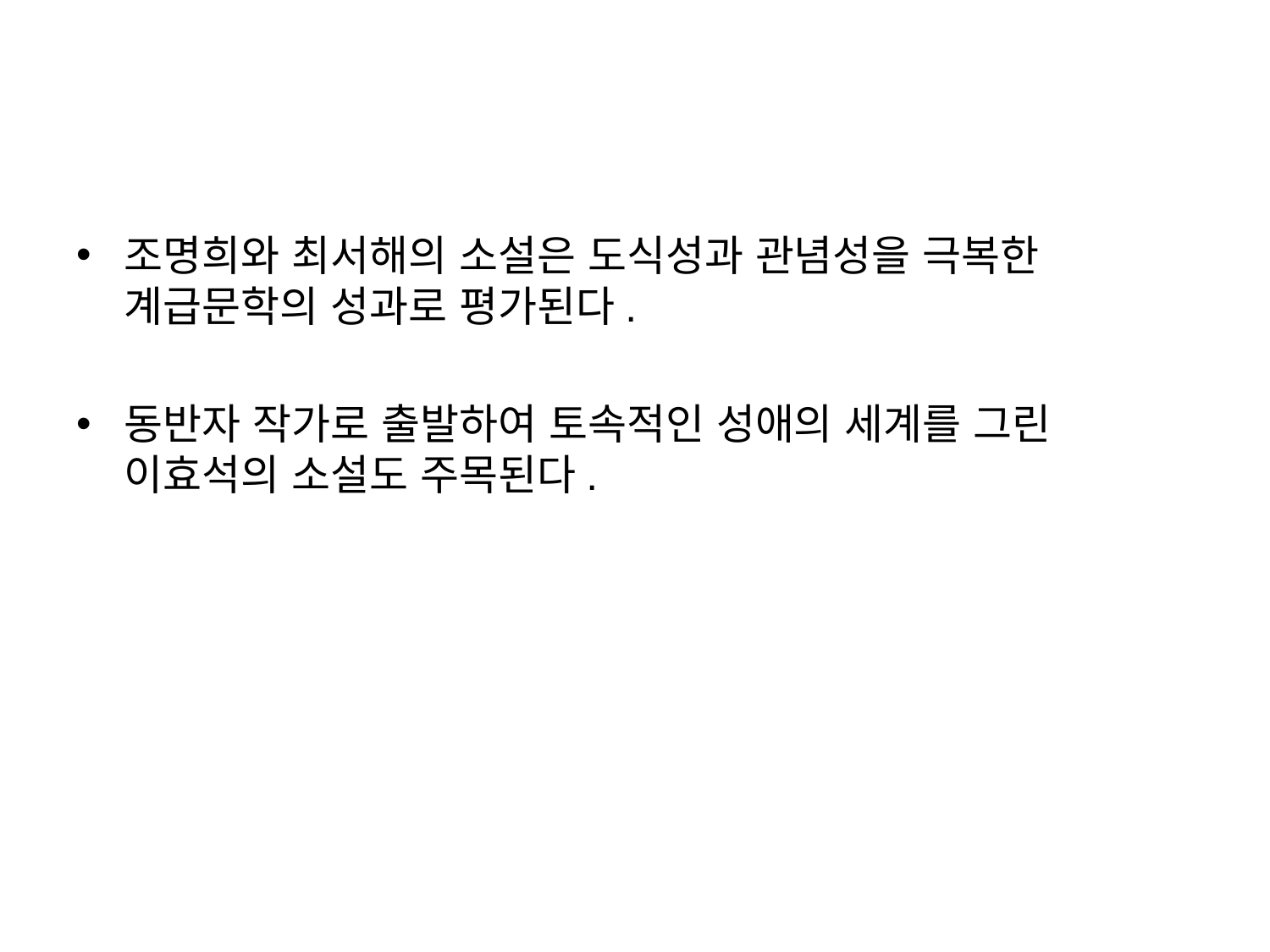

조명희와 최서해의 소설은 도식성과 관념성을 극복한 계급문학의 성과로 평가된다.

동반자 작가로 출발하여 토속적인 성애의 세계를 그린 이효석의 소설도 주목된다.